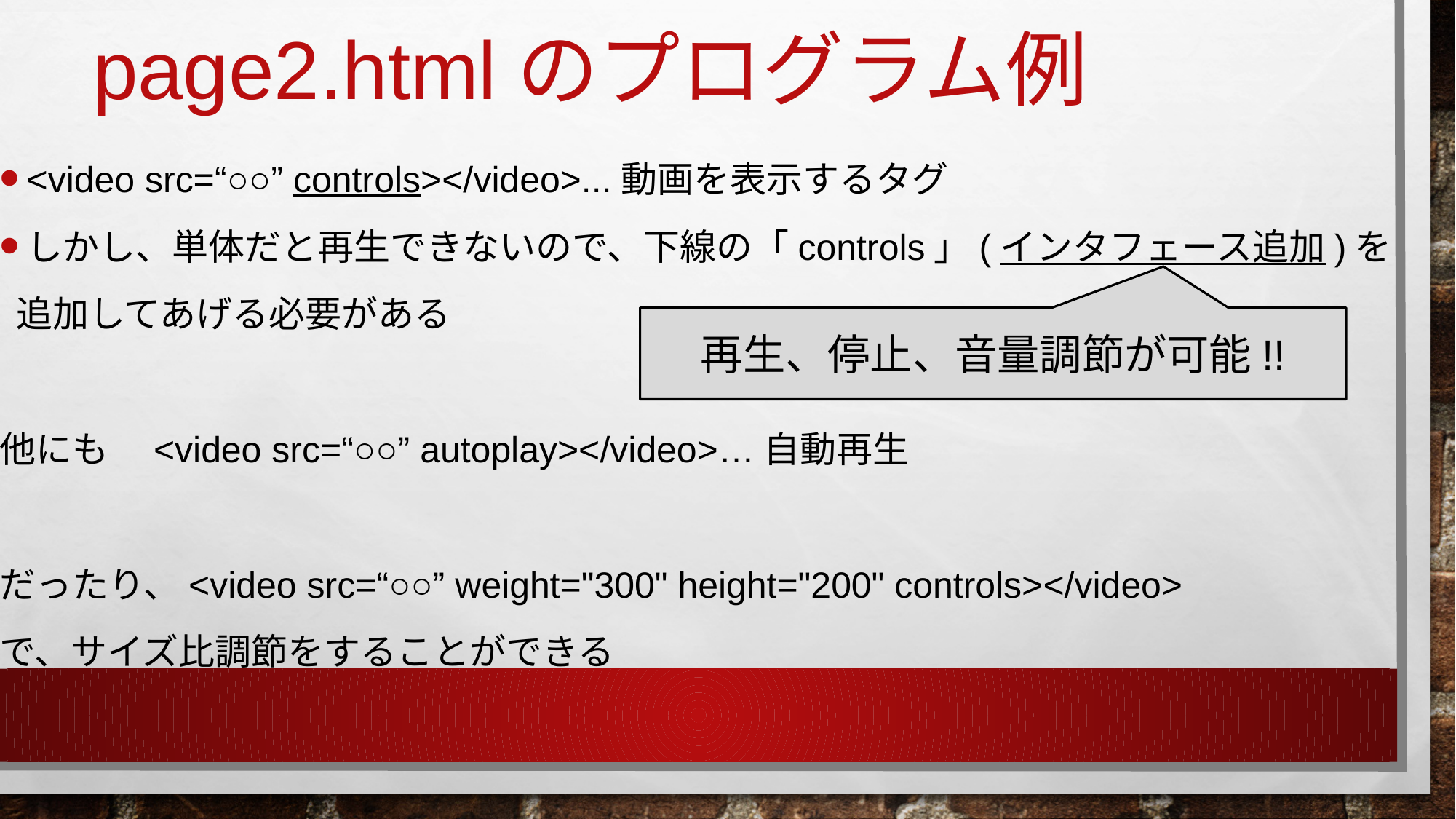

# page2.htmlのプログラム例
<video src=“○○” controls></video>...動画を表示するタグ
しかし、単体だと再生できないので、下線の「controls」(インタフェース追加)を
 追加してあげる必要がある

他にも　<video src=“○○” autoplay></video>…自動再生

だったり、<video src=“○○” weight="300" height="200" controls></video>
で、サイズ比調節をすることができる
再生、停止、音量調節が可能!!